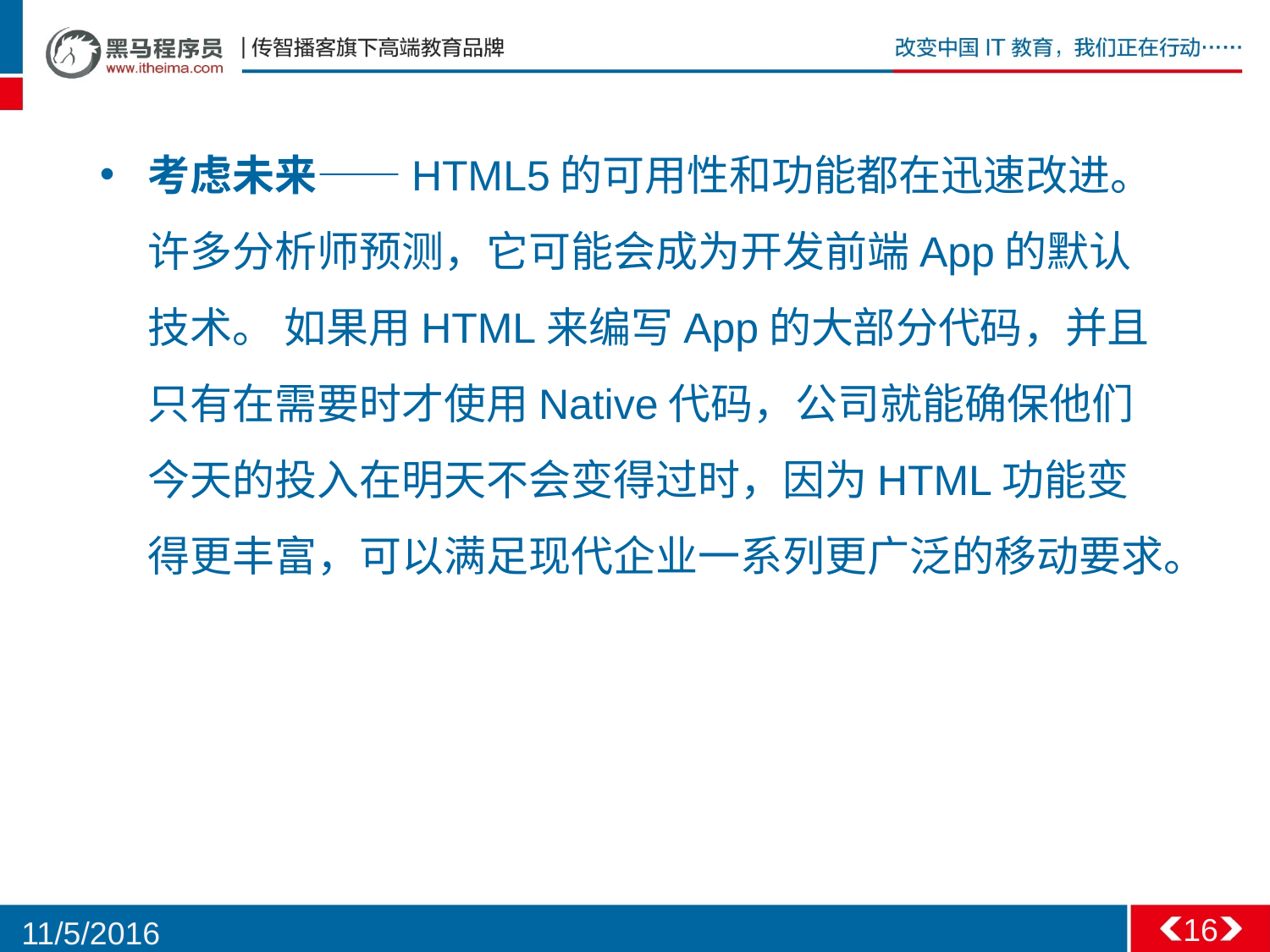

考虑未来——HTML5的可用性和功能都在迅速改进。许多分析师预测，它可能会成为开发前端App的默认技术。 如果用HTML来编写App的大部分代码，并且只有在需要时才使用Native代码，公司就能确保他们今天的投入在明天不会变得过时，因为HTML功能变 得更丰富，可以满足现代企业一系列更广泛的移动要求。

16

11/5/2016